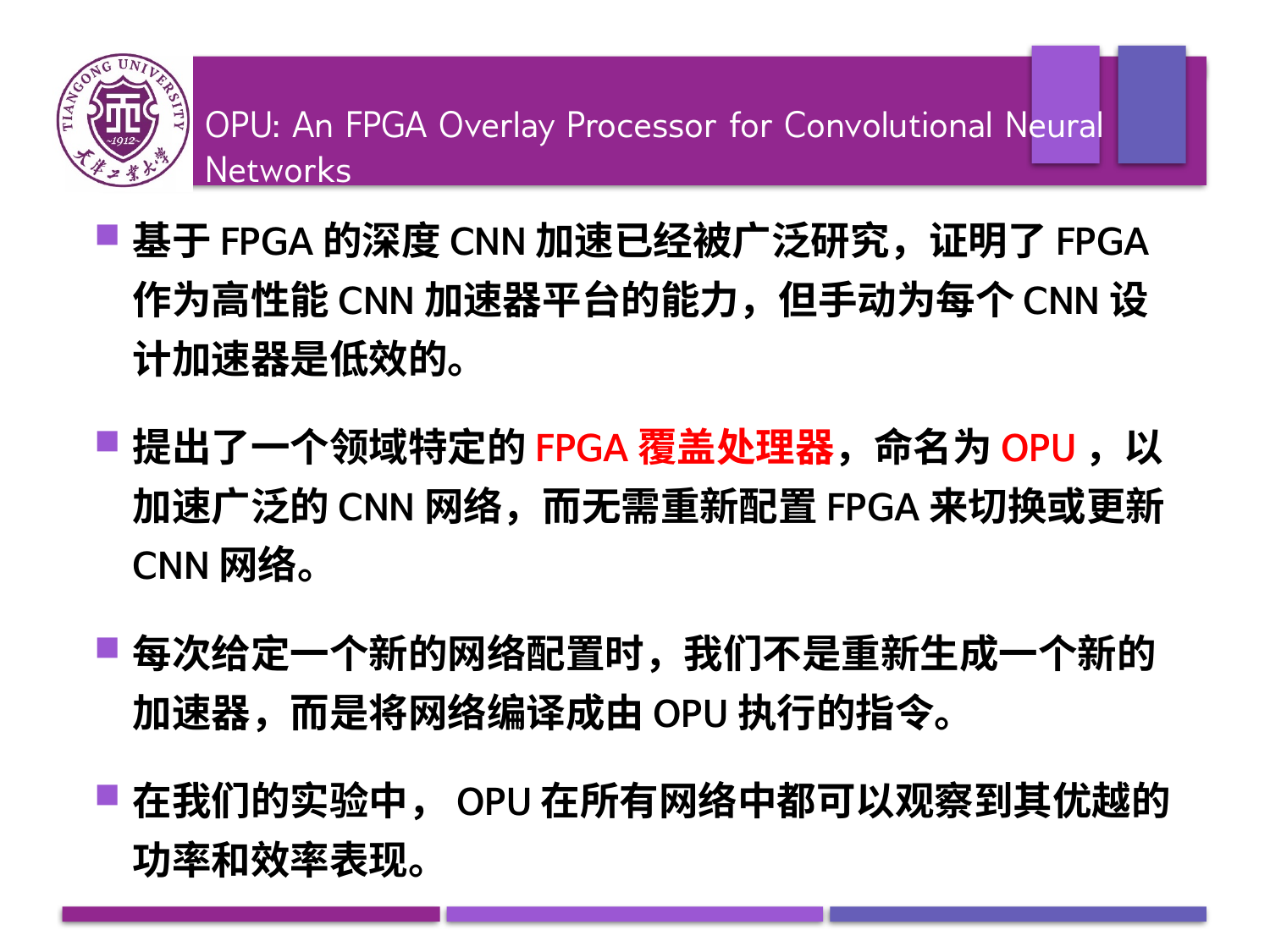

# OPU: An FPGA Overlay Processor for Convolutional Neural Networks
基于FPGA的深度CNN加速已经被广泛研究，证明了FPGA作为高性能CNN加速器平台的能力，但手动为每个CNN设计加速器是低效的。
提出了一个领域特定的FPGA覆盖处理器，命名为OPU，以加速广泛的CNN网络，而无需重新配置FPGA来切换或更新CNN网络。
每次给定一个新的网络配置时，我们不是重新生成一个新的加速器，而是将网络编译成由OPU执行的指令。
在我们的实验中，OPU在所有网络中都可以观察到其优越的功率和效率表现。